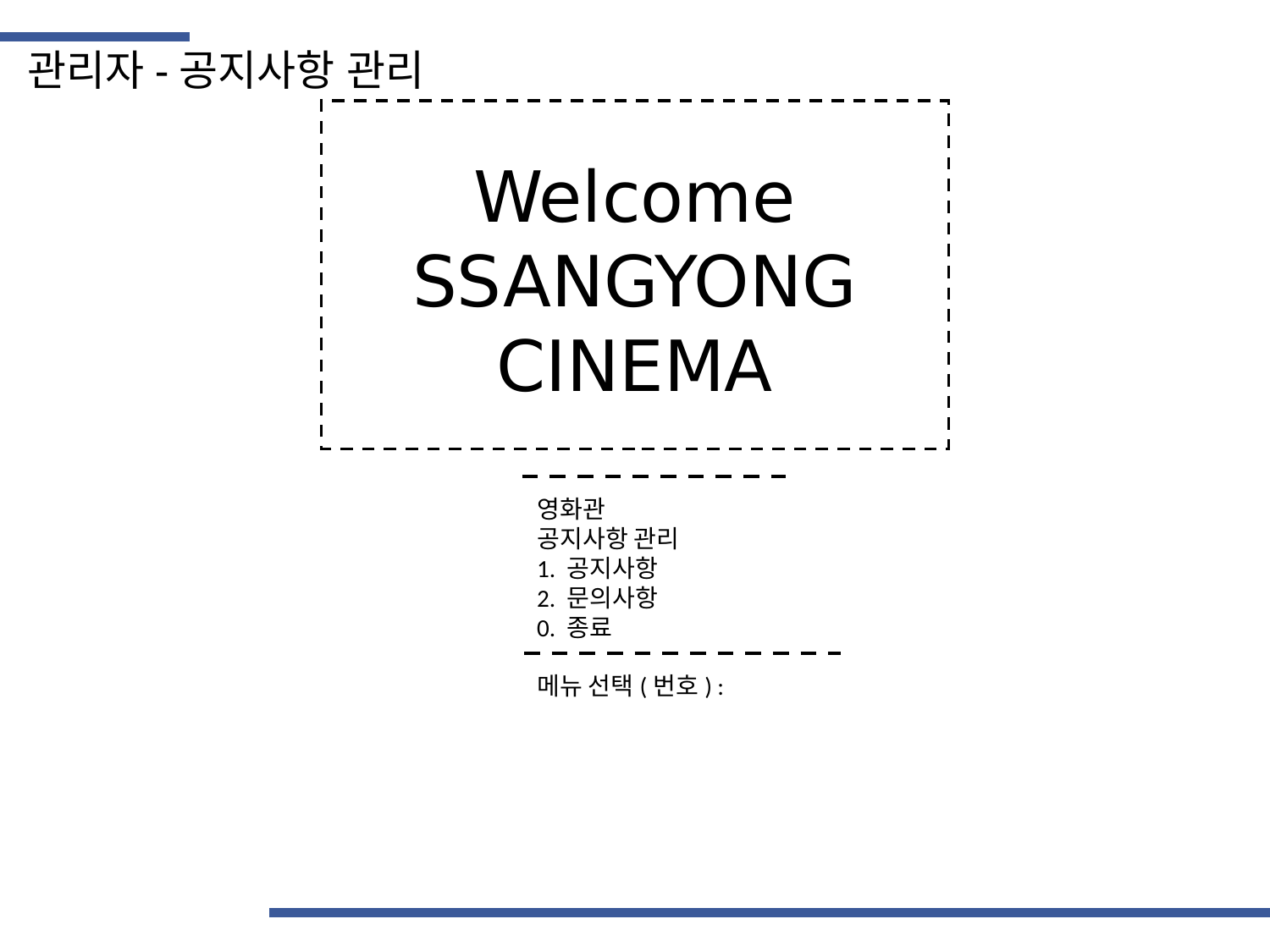

관리자-공지사항 관리

Welcome
SSANGYONG
CINEMA
영화관
공지사항 관리
1. 공지사항
2. 문의사항
0. 종료
메뉴 선택(번호) :